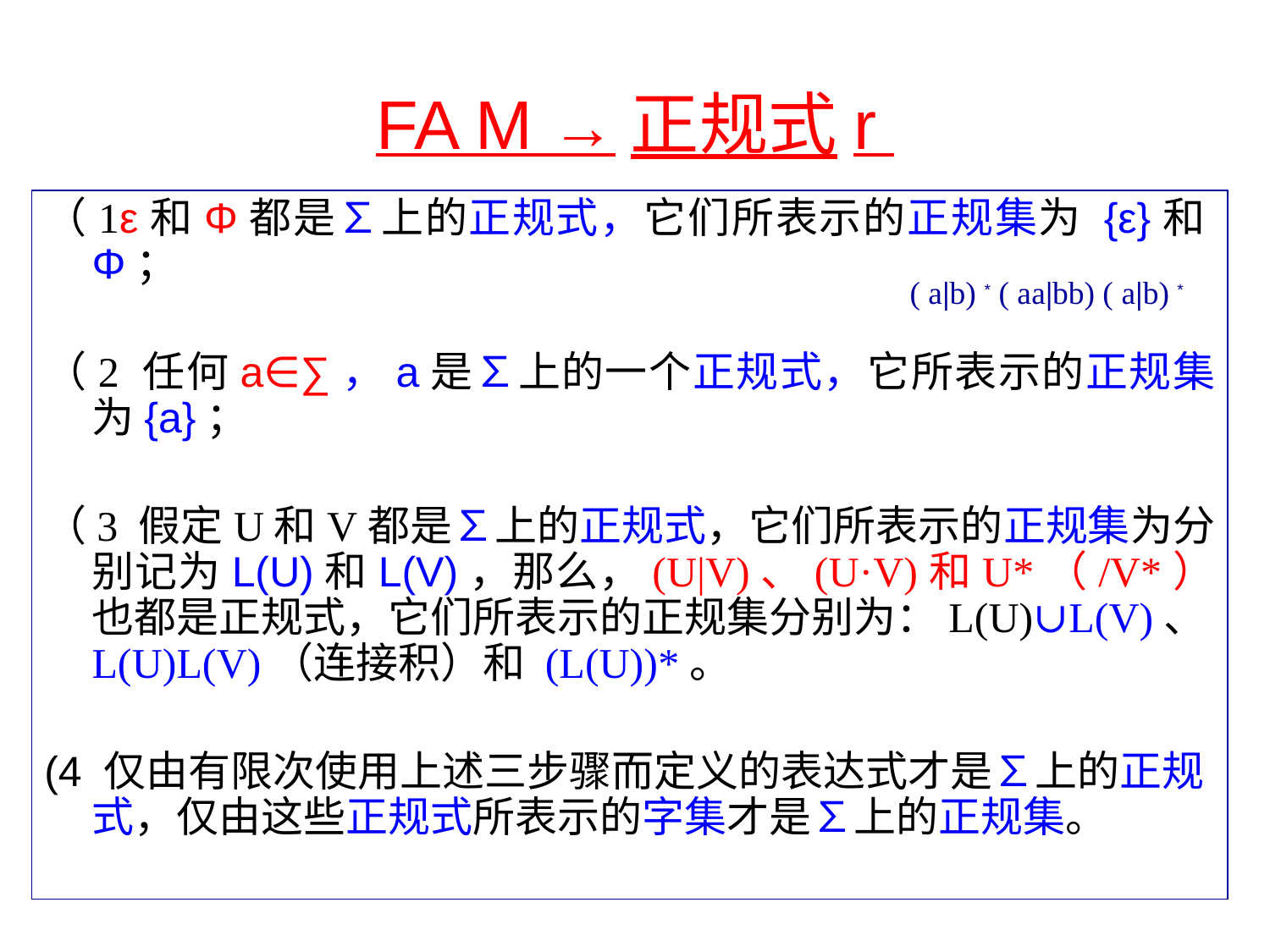

# FA M →正规式r
（1ε和Φ都是∑上的正规式，它们所表示的正规集为 {ε}和Φ；

（2 任何a∈∑，a是∑上的一个正规式，它所表示的正规集为{a}；

（3 假定U和V都是∑上的正规式，它们所表示的正规集为分别记为L(U)和L(V)，那么，(U|V)、(U·V)和U*（/V*）也都是正规式，它们所表示的正规集分别为：L(U)∪L(V)、L(U)L(V)（连接积）和 (L(U))*。

(4 仅由有限次使用上述三步骤而定义的表达式才是∑上的正规式，仅由这些正规式所表示的字集才是∑上的正规集。
 ( a|b) * ( aa|bb) ( a|b) *